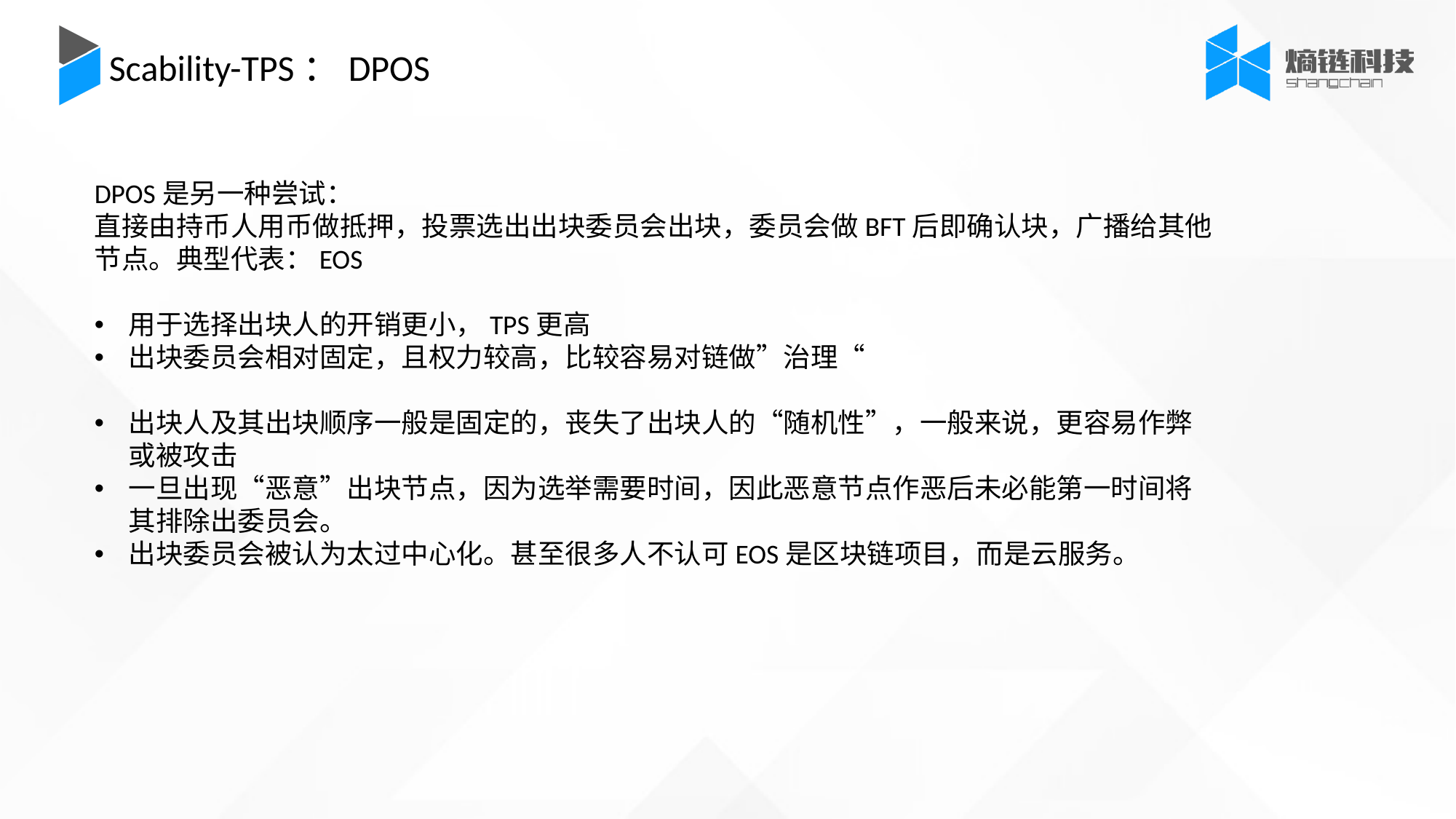

Scability-TPS：DPOS
DPOS是另一种尝试：
直接由持币人用币做抵押，投票选出出块委员会出块，委员会做BFT后即确认块，广播给其他节点。典型代表：EOS

用于选择出块人的开销更小，TPS更高
出块委员会相对固定，且权力较高，比较容易对链做”治理“

出块人及其出块顺序一般是固定的，丧失了出块人的“随机性”，一般来说，更容易作弊或被攻击
一旦出现“恶意”出块节点，因为选举需要时间，因此恶意节点作恶后未必能第一时间将其排除出委员会。
出块委员会被认为太过中心化。甚至很多人不认可EOS是区块链项目，而是云服务。